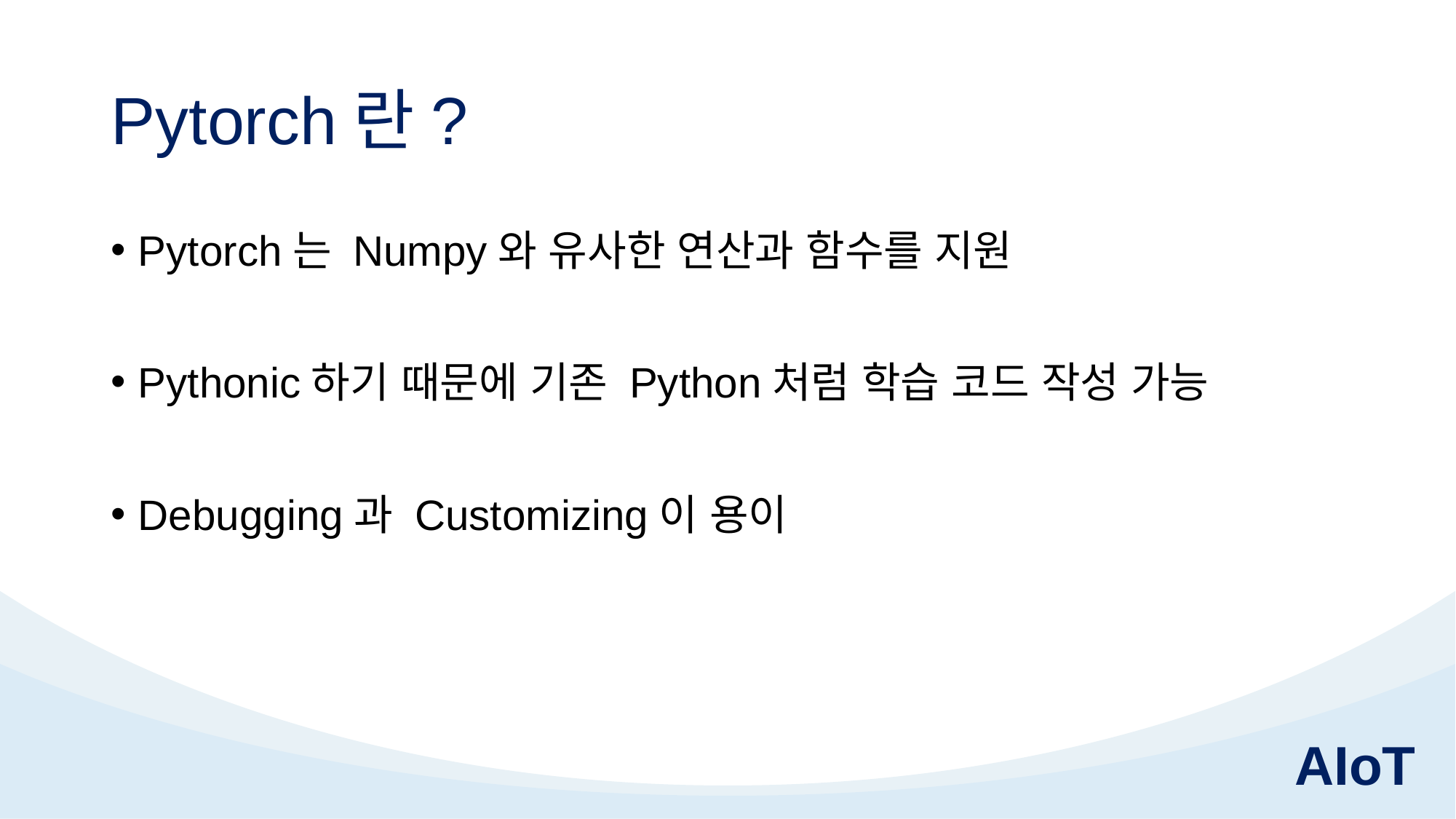

# Pytorch란?
Pytorch는 Numpy와 유사한 연산과 함수를 지원

Pythonic하기 때문에 기존 Python처럼 학습 코드 작성 가능

Debugging과 Customizing이 용이